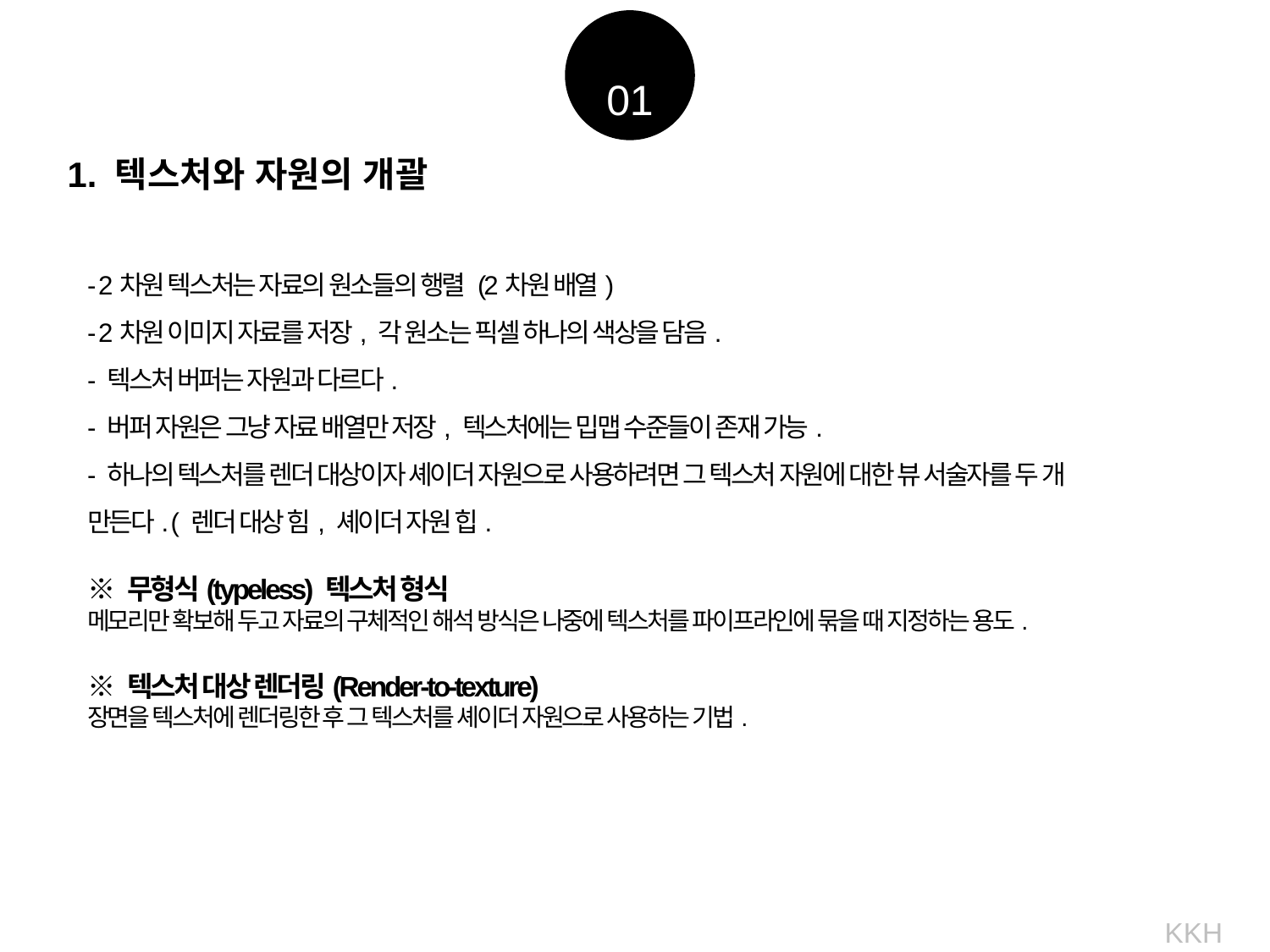

01
1. 텍스처와 자원의 개괄
- 2차원 텍스처는 자료의 원소들의 행렬 (2차원 배열)
- 2차원 이미지 자료를 저장, 각 원소는 픽셀 하나의 색상을 담음.
- 텍스처 버퍼는 자원과 다르다.
- 버퍼 자원은 그냥 자료 배열만 저장, 텍스처에는 밉맵 수준들이 존재 가능.
- 하나의 텍스처를 렌더 대상이자 셰이더 자원으로 사용하려면 그 텍스처 자원에 대한 뷰 서술자를 두 개 만든다. ( 렌더 대상 힘, 셰이더 자원 힙.

※ 무형식(typeless) 텍스처 형식
메모리만 확보해 두고 자료의 구체적인 해석 방식은 나중에 텍스처를 파이프라인에 묶을 때 지정하는 용도.

※ 텍스처 대상 렌더링(Render-to-texture)
장면을 텍스처에 렌더링한 후 그 텍스처를 셰이더 자원으로 사용하는 기법.
KKH